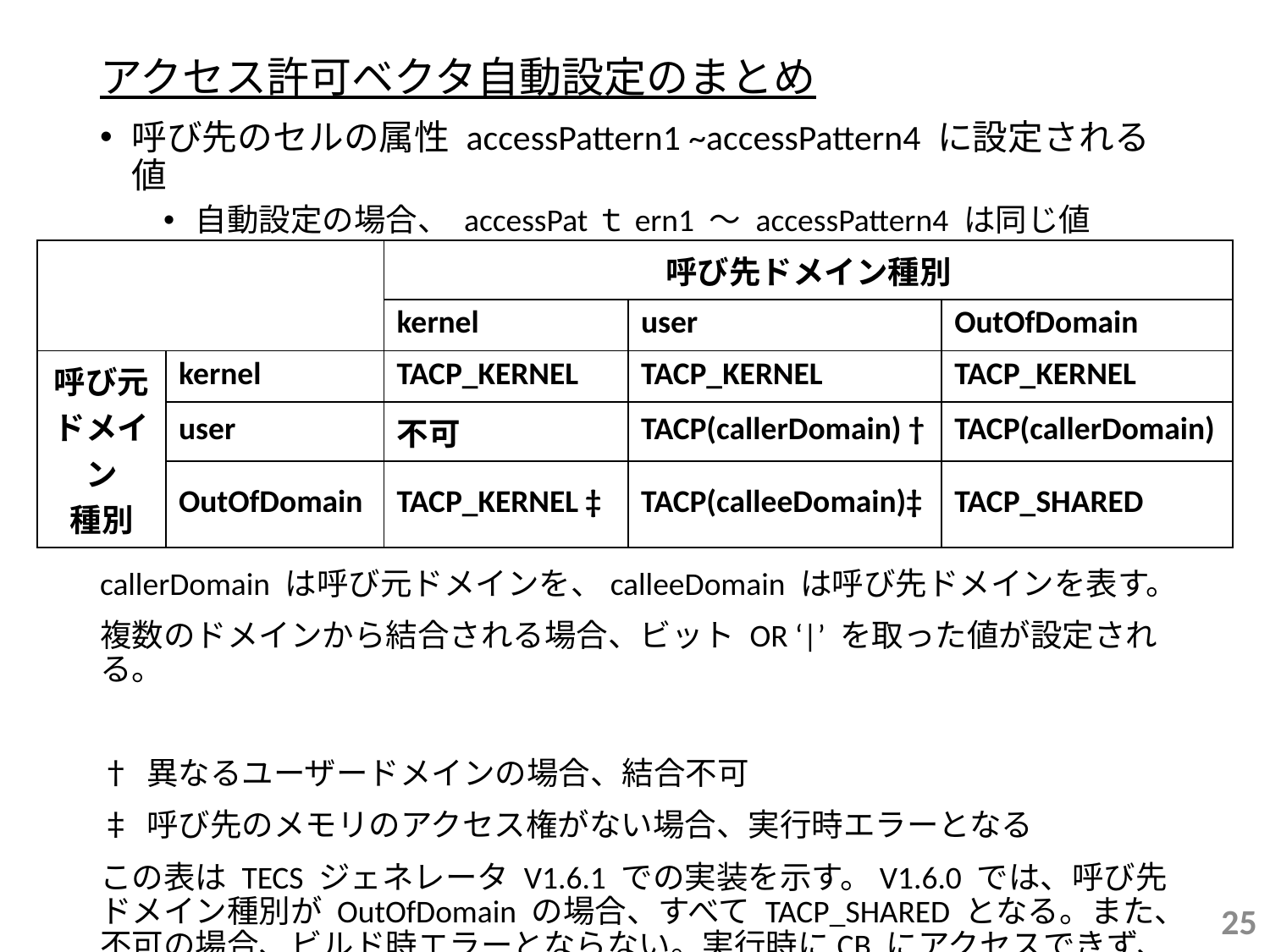

アクセス許可ベクタ自動設定のまとめ
呼び先のセルの属性 accessPattern1 ~accessPattern4 に設定される値
自動設定の場合、 accessPatｔern1 ～ accessPattern4 は同じ値

callerDomain は呼び元ドメインを、calleeDomain は呼び先ドメインを表す。
複数のドメインから結合される場合、ビット OR ‘|’ を取った値が設定される。

† 異なるユーザードメインの場合、結合不可
‡ 呼び先のメモリのアクセス権がない場合、実行時エラーとなる
この表は TECS ジェネレータ V1.6.1 での実装を示す。V1.6.0 では、呼び先ドメイン種別が OutOfDomain の場合、すべて TACP_SHARED となる。また、不可の場合、ビルド時エラーとならない。実行時にCB にアクセスできず、メモリ保護違反となる。
|  |  | 呼び先ドメイン種別 |  |  |
| --- | --- | --- | --- | --- |
|  |  | kernel | user | OutOfDomain |
| 呼び元 ドメイン 種別 | kernel | TACP\_KERNEL | TACP\_KERNEL | TACP\_KERNEL |
|  | user | 不可 | TACP(callerDomain) † | TACP(callerDomain) |
|  | OutOfDomain | TACP\_KERNEL ‡ | TACP(calleeDomain)‡ | TACP\_SHARED |
25